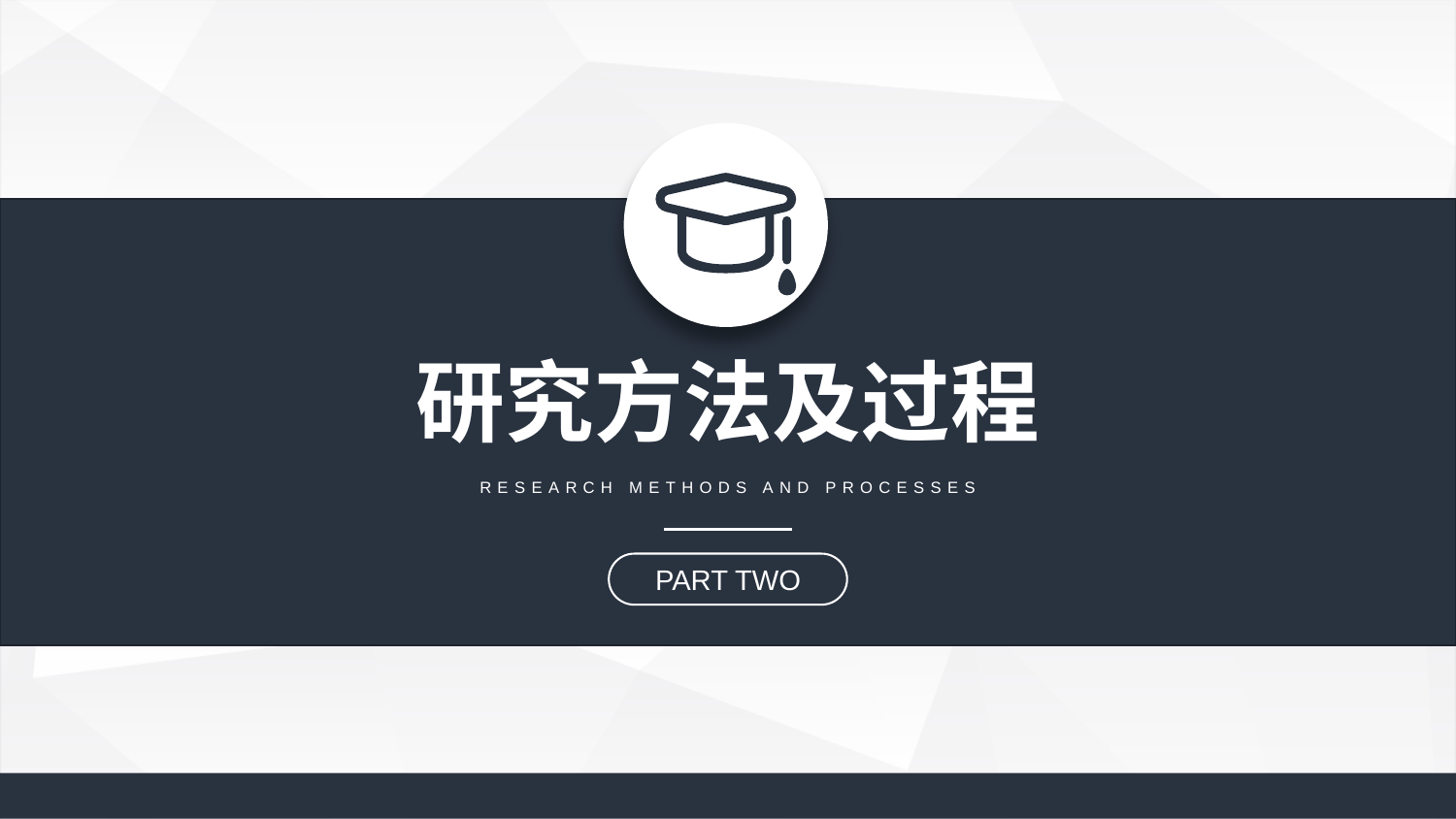

研究方法及过程
RESEARCH METHODS AND PROCESSES
PART TWO